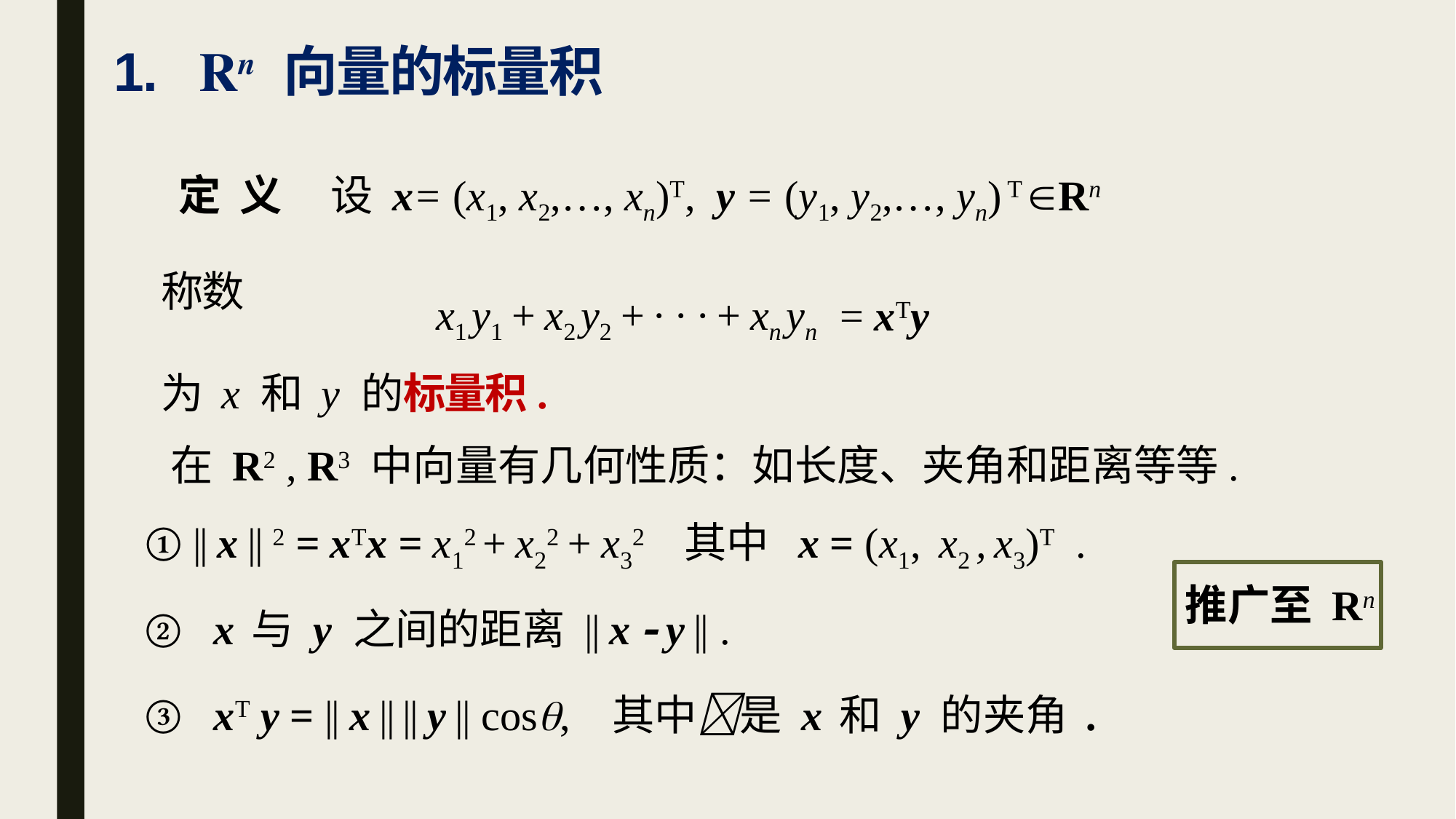

# 1.   Rn  向量的标量积
定  义     设 x= (x1, x2,…, xn)T,  y = (y1, y2,…, yn) T ∈Rn

称数

为 x 和 y 的标量积.
   x1 y1 + x2 y2 + · · · + xn yn
= xTy
在 R2 , R3 中向量有几何性质：如长度、夹角和距离等等.
① || x || 2 = xTx = x12 + x22 + x32    其中  x = (x1,  x2 , x3)T  .

推广至 Rn
②   x 与 y 之间的距离 || x − y || .
③   xT y = || x || || y || cosθ,   其中θ是 x 和 y 的夹角 .